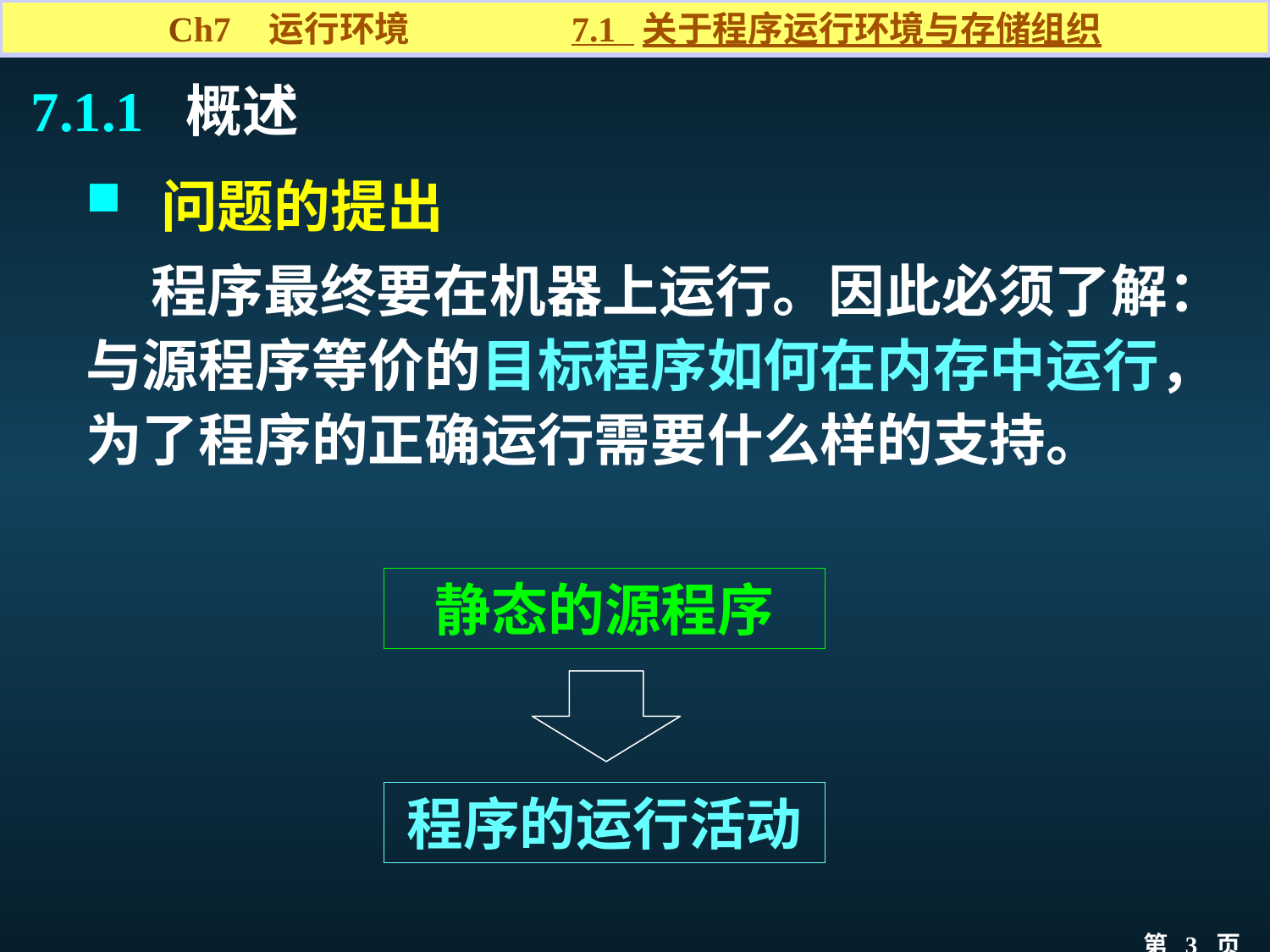

Ch7   运行环境                   7.1  关于程序运行环境与存储组织
# 7.1.1  概述
  问题的提出
    程序最终要在机器上运行。因此必须了解：与源程序等价的目标程序如何在内存中运行，为了程序的正确运行需要什么样的支持。
静态的源程序

程序的运行活动